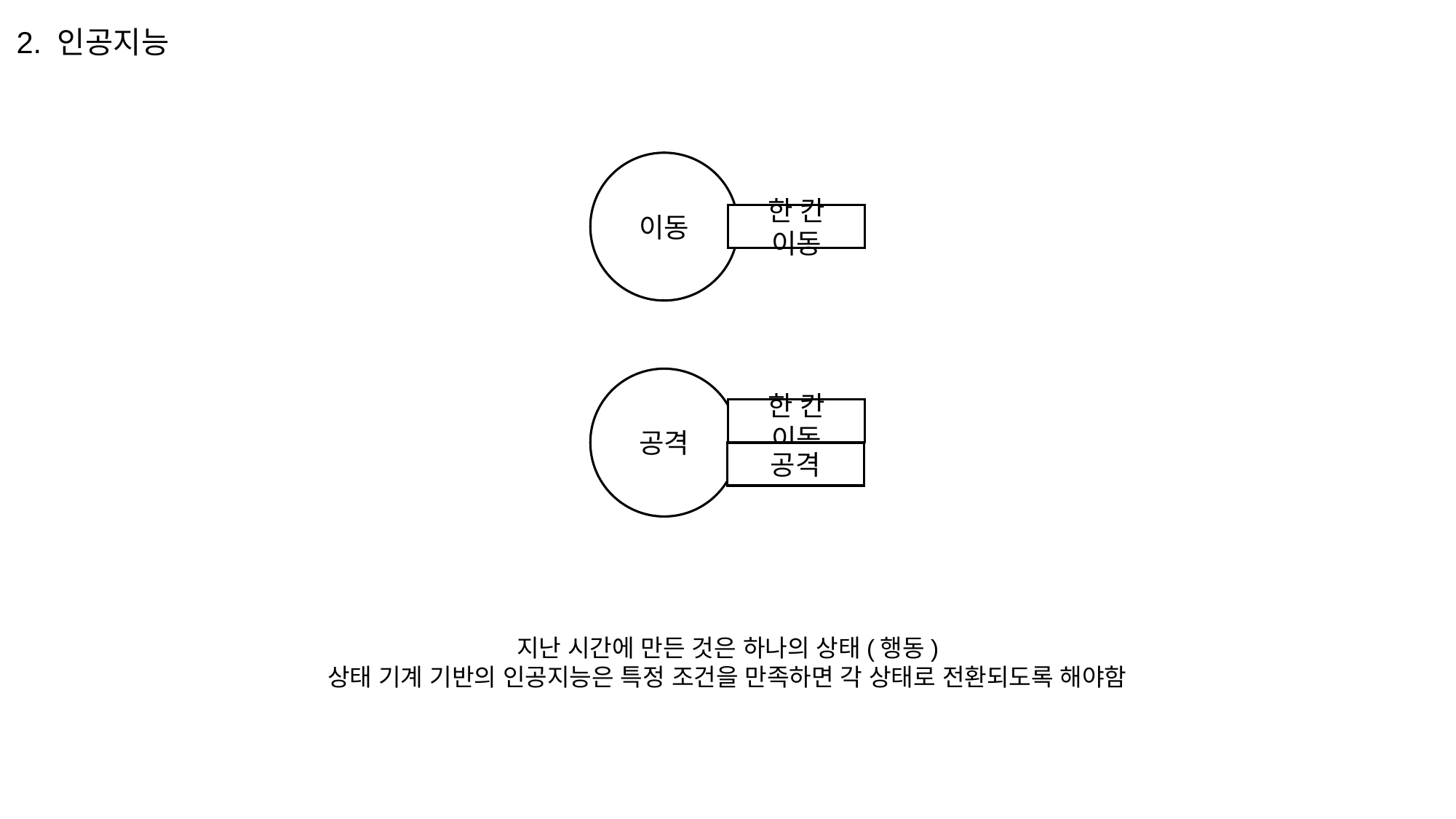

2. 인공지능
이동
한 칸 이동
공격
한 칸 이동
공격
지난 시간에 만든 것은 하나의 상태(행동)
상태 기계 기반의 인공지능은 특정 조건을 만족하면 각 상태로 전환되도록 해야함